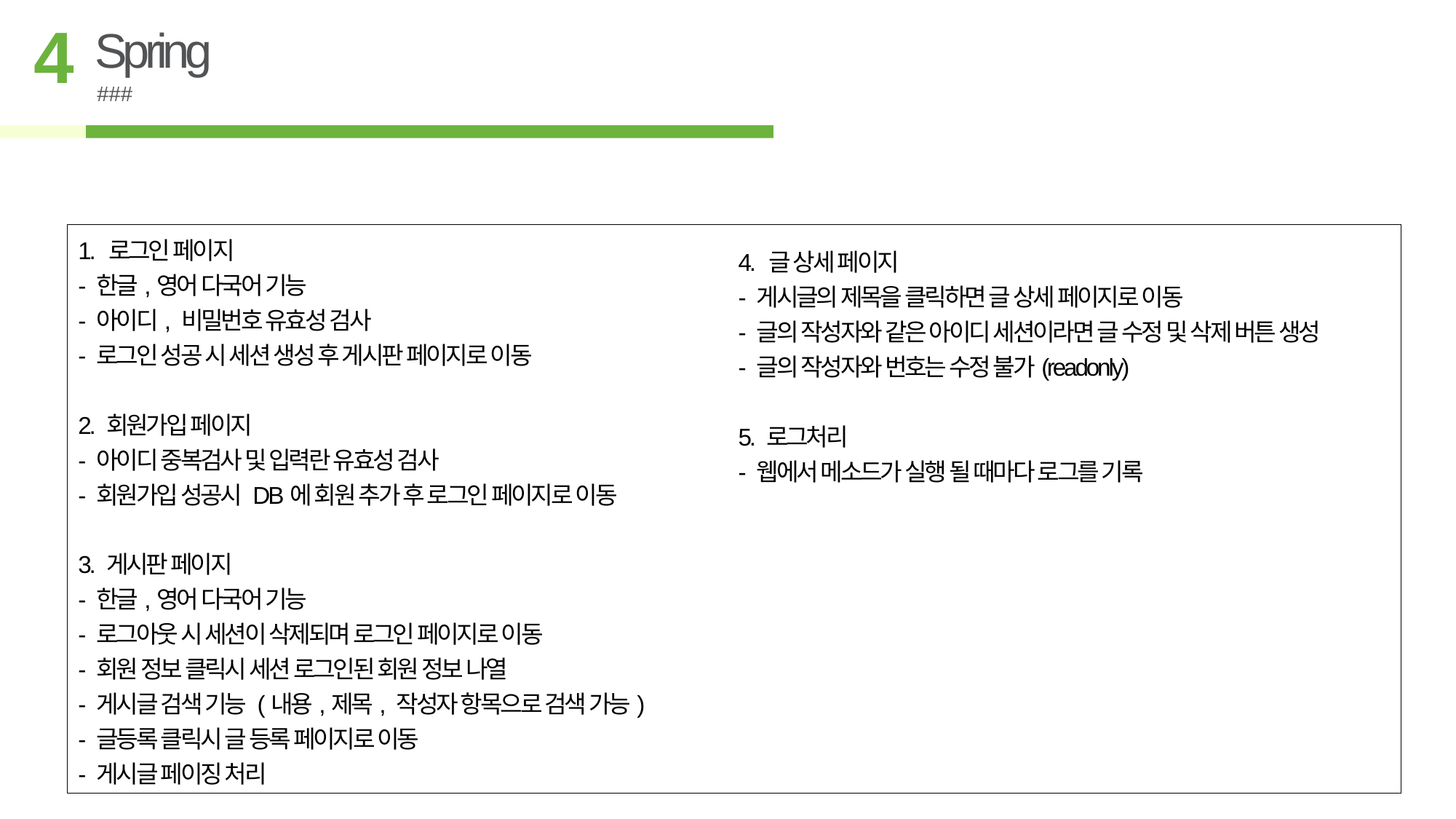

4
Spring
###

1. 로그인 페이지
- 한글,영어 다국어 기능
- 아이디, 비밀번호 유효성 검사
- 로그인 성공 시 세션 생성 후 게시판 페이지로 이동

2. 회원가입 페이지
- 아이디 중복검사 및 입력란 유효성 검사
- 회원가입 성공시 DB에 회원 추가 후 로그인 페이지로 이동

3. 게시판 페이지
- 한글,영어 다국어 기능
- 로그아웃 시 세션이 삭제되며 로그인 페이지로 이동
- 회원 정보 클릭시 세션 로그인된 회원 정보 나열
- 게시글 검색 기능 (내용,제목, 작성자 항목으로 검색 가능)
- 글등록 클릭시 글 등록 페이지로 이동
- 게시글 페이징 처리
4. 글 상세 페이지
- 게시글의 제목을 클릭하면 글 상세 페이지로 이동
- 글의 작성자와 같은 아이디 세션이라면 글 수정 및 삭제 버튼 생성
- 글의 작성자와 번호는 수정 불가(readonly)

5. 로그처리
- 웹에서 메소드가 실행 될 때마다 로그를 기록